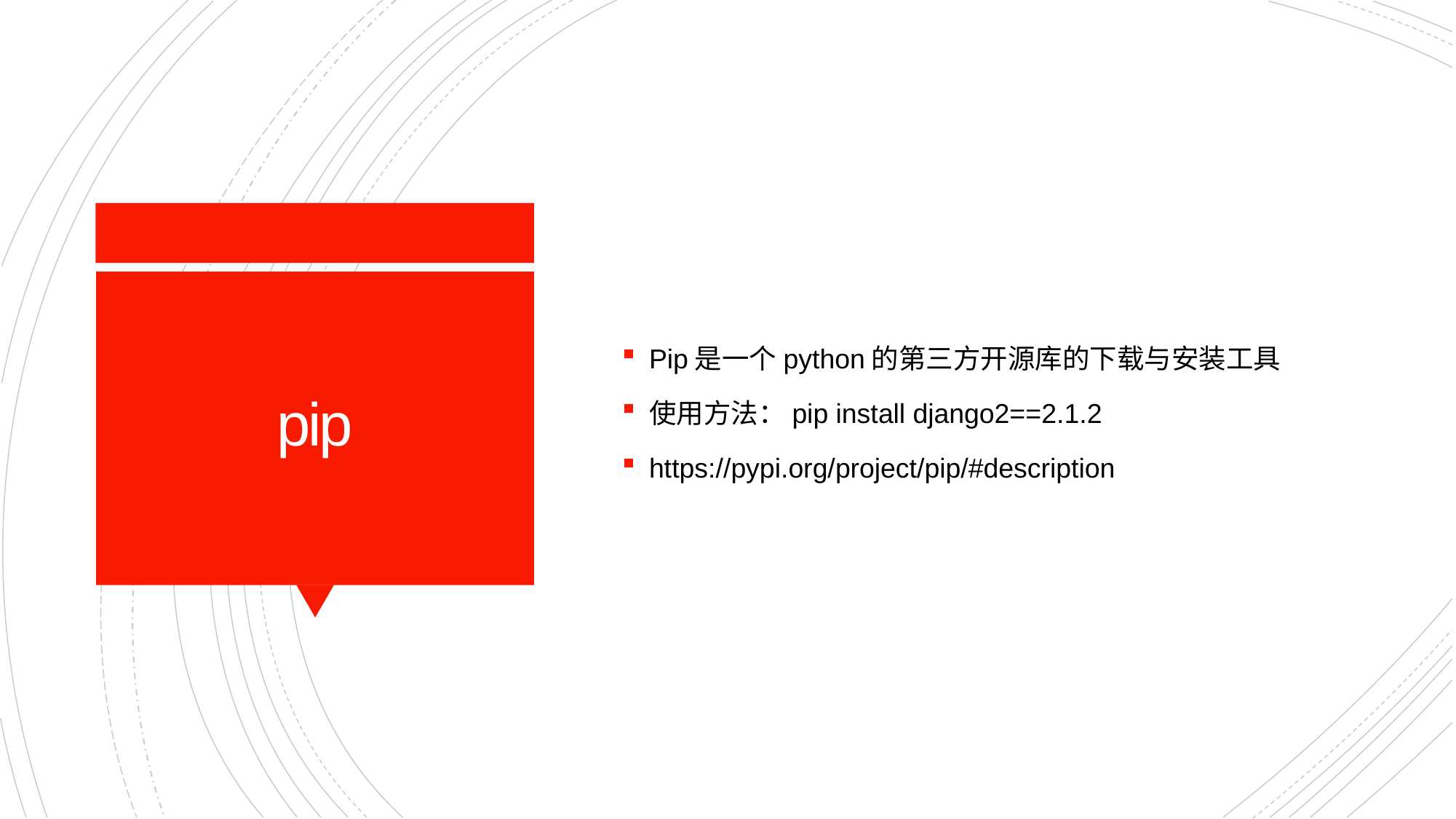

Pip是一个python的第三方开源库的下载与安装工具
使用方法：pip install django2==2.1.2
https://pypi.org/project/pip/#description
# pip